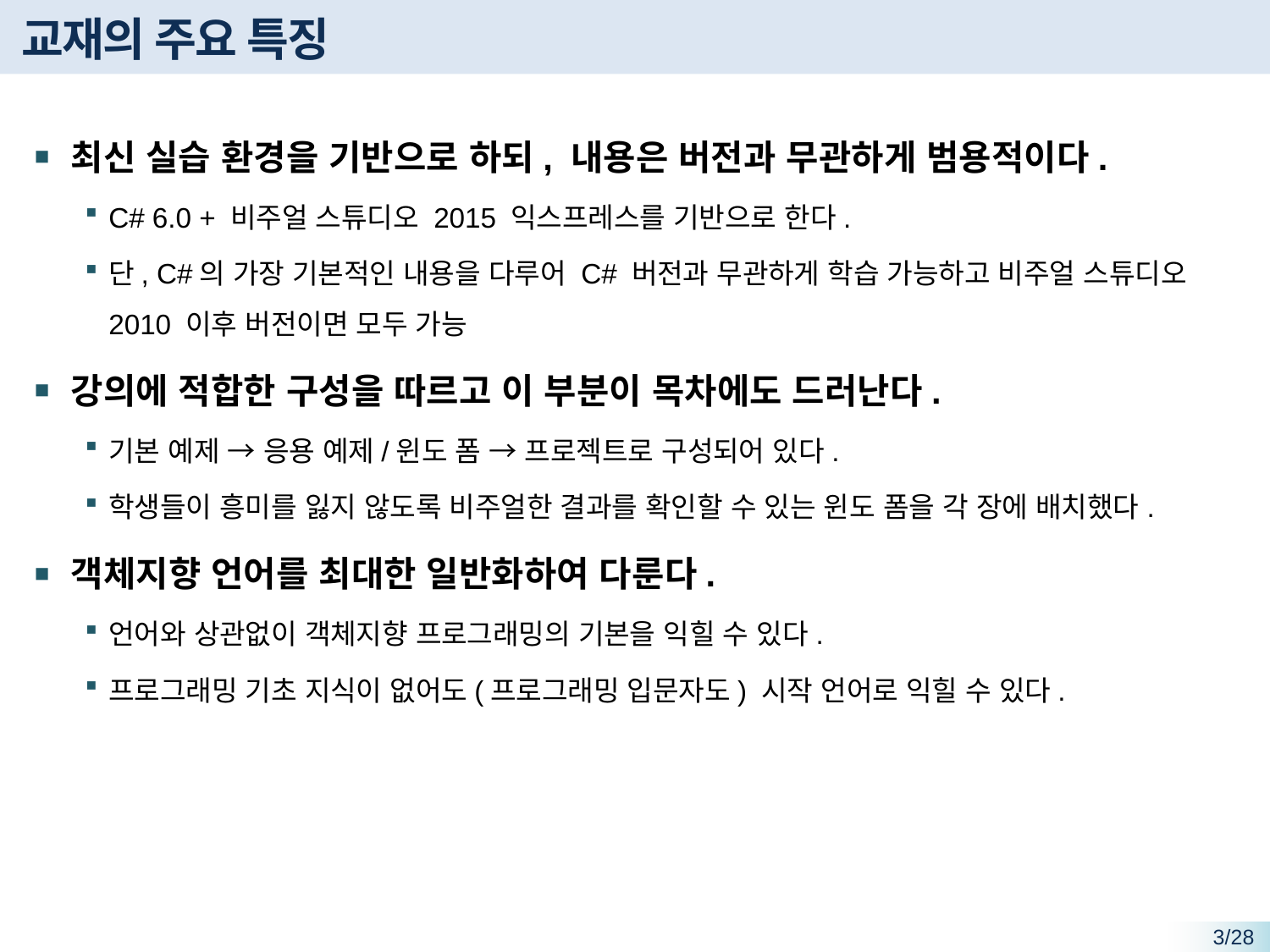

# 교재의 주요 특징
최신 실습 환경을 기반으로 하되, 내용은 버전과 무관하게 범용적이다.
C# 6.0 + 비주얼 스튜디오 2015 익스프레스를 기반으로 한다.
단, C#의 가장 기본적인 내용을 다루어 C# 버전과 무관하게 학습 가능하고 비주얼 스튜디오 2010 이후 버전이면 모두 가능
강의에 적합한 구성을 따르고 이 부분이 목차에도 드러난다.
기본 예제 → 응용 예제/윈도 폼 → 프로젝트로 구성되어 있다.
학생들이 흥미를 잃지 않도록 비주얼한 결과를 확인할 수 있는 윈도 폼을 각 장에 배치했다.
객체지향 언어를 최대한 일반화하여 다룬다.
언어와 상관없이 객체지향 프로그래밍의 기본을 익힐 수 있다.
프로그래밍 기초 지식이 없어도(프로그래밍 입문자도) 시작 언어로 익힐 수 있다.